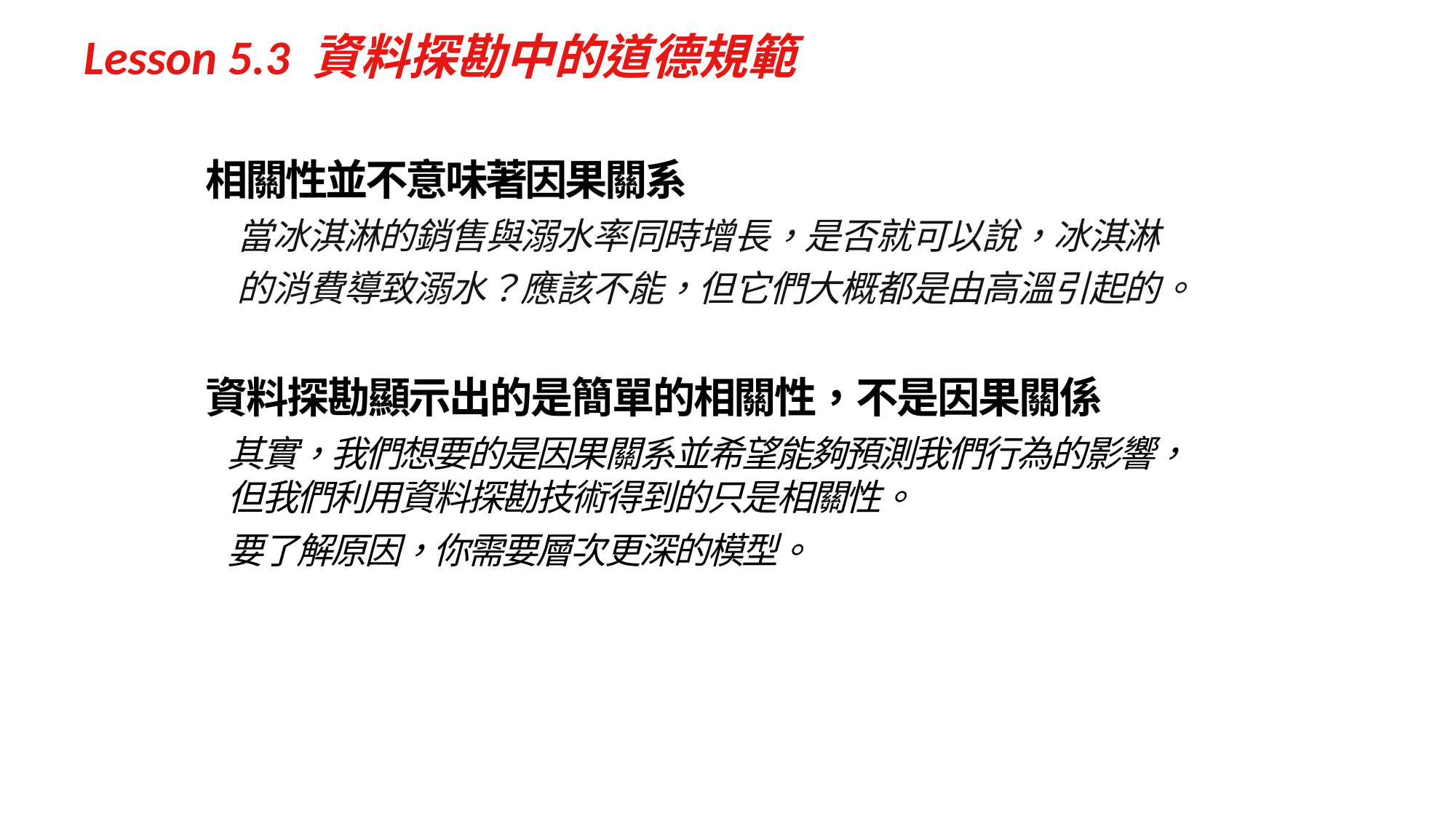

# Lesson 5.3 資料探勘中的道德規範
相關性並不意味著因果關系
當冰淇淋的銷售與溺水率同時增長，是否就可以說，冰淇淋的消費導致溺水？應該不能，但它們大概都是由高溫引起的。

資料探勘顯示出的是簡單的相關性，不是因果關係
其實，我們想要的是因果關系並希望能夠預測我們行為的影響，但我們利用資料探勘技術得到的只是相關性。
要了解原因，你需要層次更深的模型。